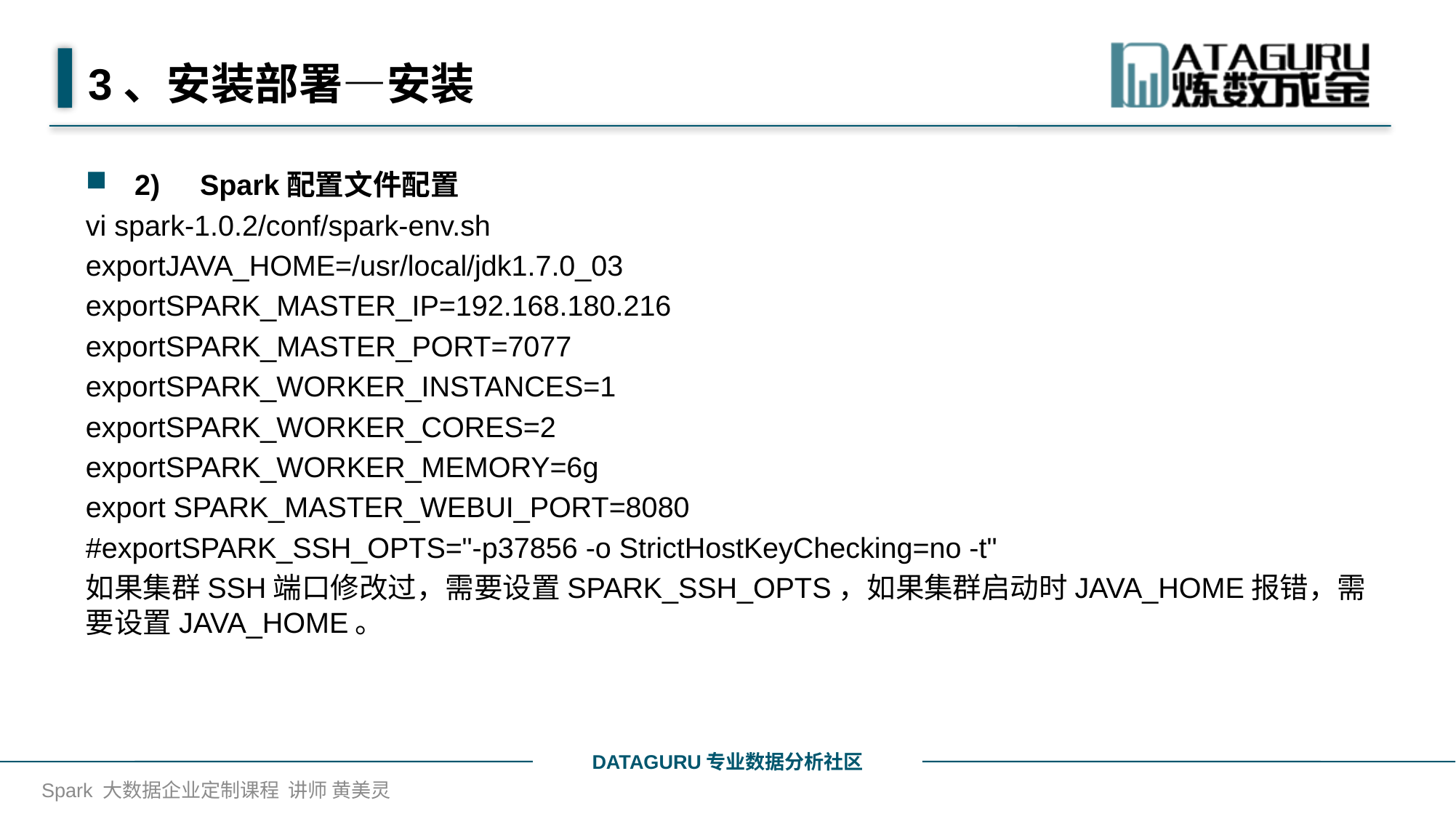

# 3、安装部署—安装
2)     Spark配置文件配置
vi spark-1.0.2/conf/spark-env.sh
exportJAVA_HOME=/usr/local/jdk1.7.0_03
exportSPARK_MASTER_IP=192.168.180.216
exportSPARK_MASTER_PORT=7077
exportSPARK_WORKER_INSTANCES=1
exportSPARK_WORKER_CORES=2
exportSPARK_WORKER_MEMORY=6g
export SPARK_MASTER_WEBUI_PORT=8080
#exportSPARK_SSH_OPTS="-p37856 -o StrictHostKeyChecking=no -t"
如果集群SSH端口修改过，需要设置SPARK_SSH_OPTS，如果集群启动时JAVA_HOME报错，需要设置JAVA_HOME。